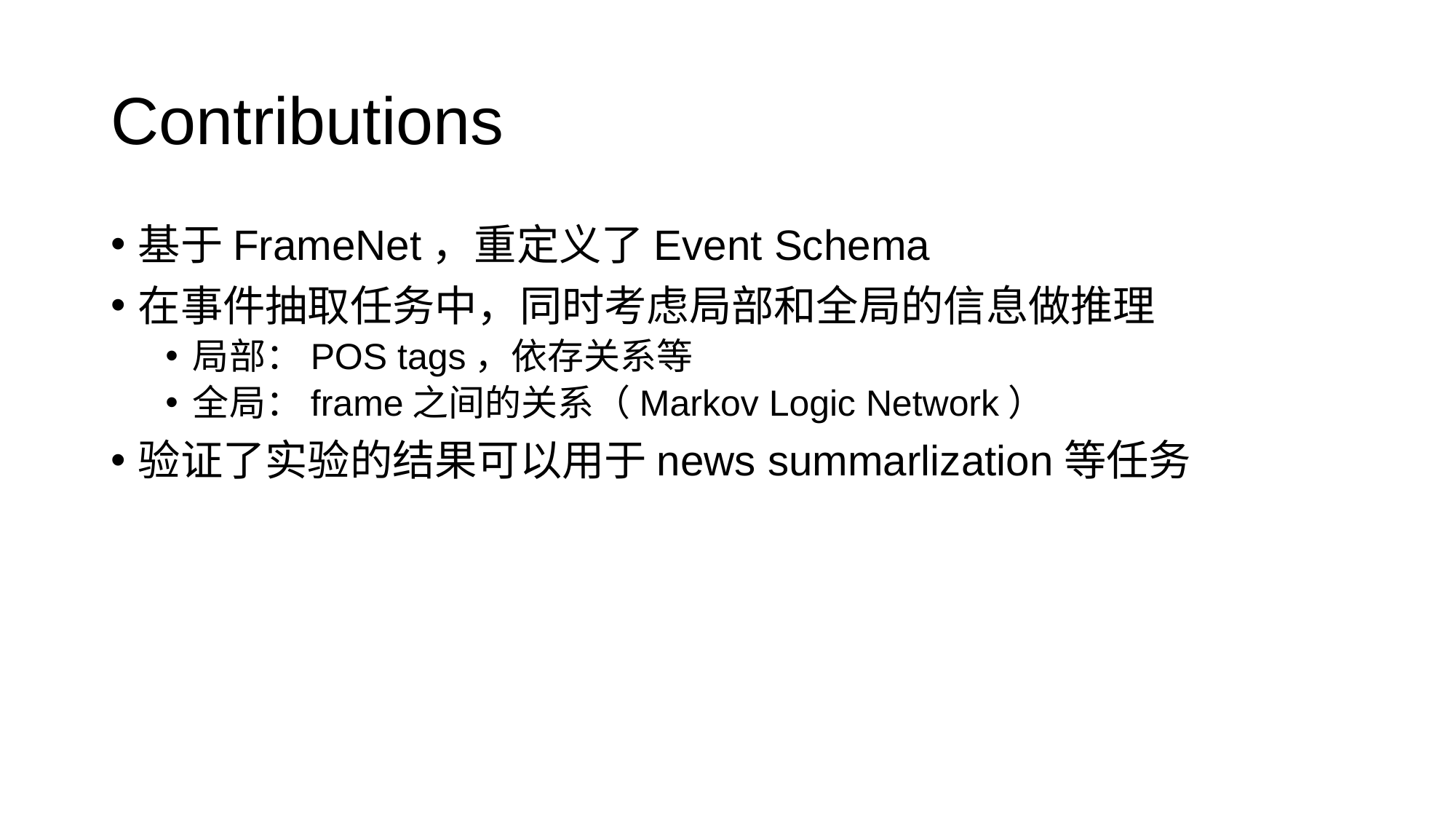

# Contributions
基于FrameNet，重定义了Event Schema
在事件抽取任务中，同时考虑局部和全局的信息做推理
局部：POS tags，依存关系等
全局：frame之间的关系（Markov Logic Network）
验证了实验的结果可以用于news summarlization等任务